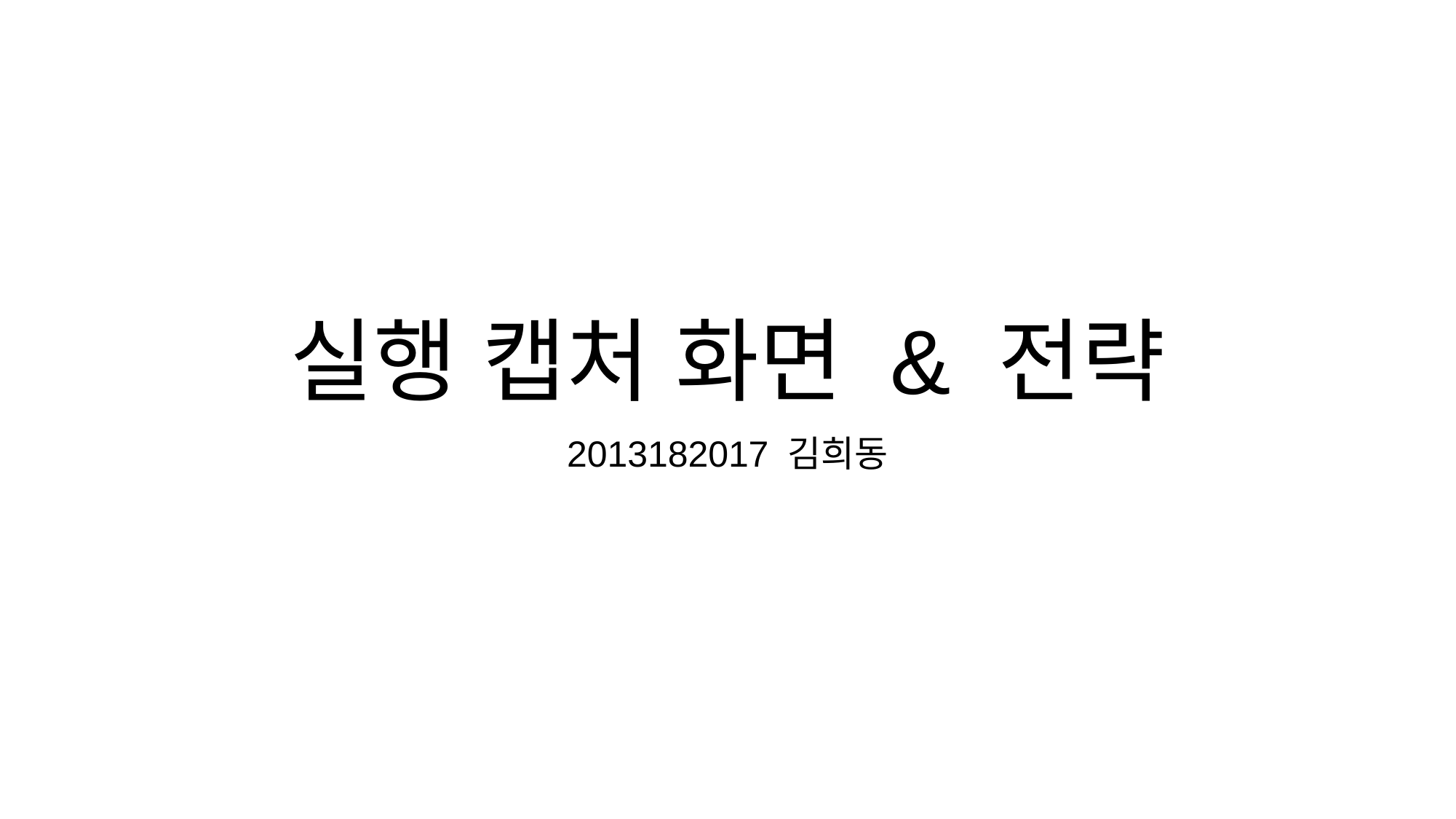

# 실행 캡처 화면 & 전략
2013182017 김희동